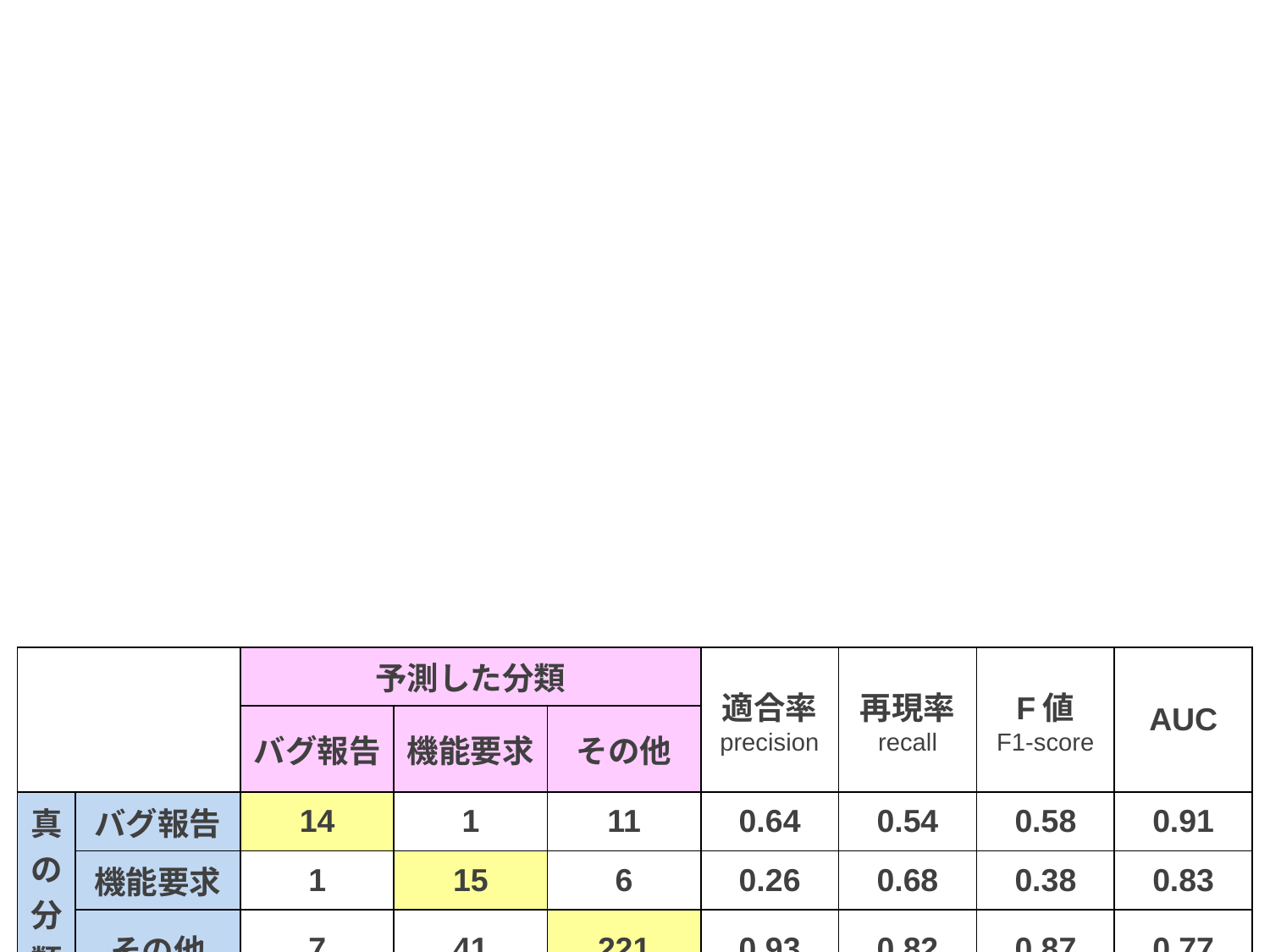

|  |  | 予測した分類 |  |  | 適合率 precision | 再現率 recall | F値 F1-score | AUC |
| --- | --- | --- | --- | --- | --- | --- | --- | --- |
|  |  | バグ報告 | 機能要求 | その他 |  |  |  |  |
| 真の分類 | バグ報告 | 14 | 1 | 11 | 0.64 | 0.54 | 0.58 | 0.91 |
|  | 機能要求 | 1 | 15 | 6 | 0.26 | 0.68 | 0.38 | 0.83 |
|  | その他 | 7 | 41 | 221 | 0.93 | 0.82 | 0.87 | 0.77 |